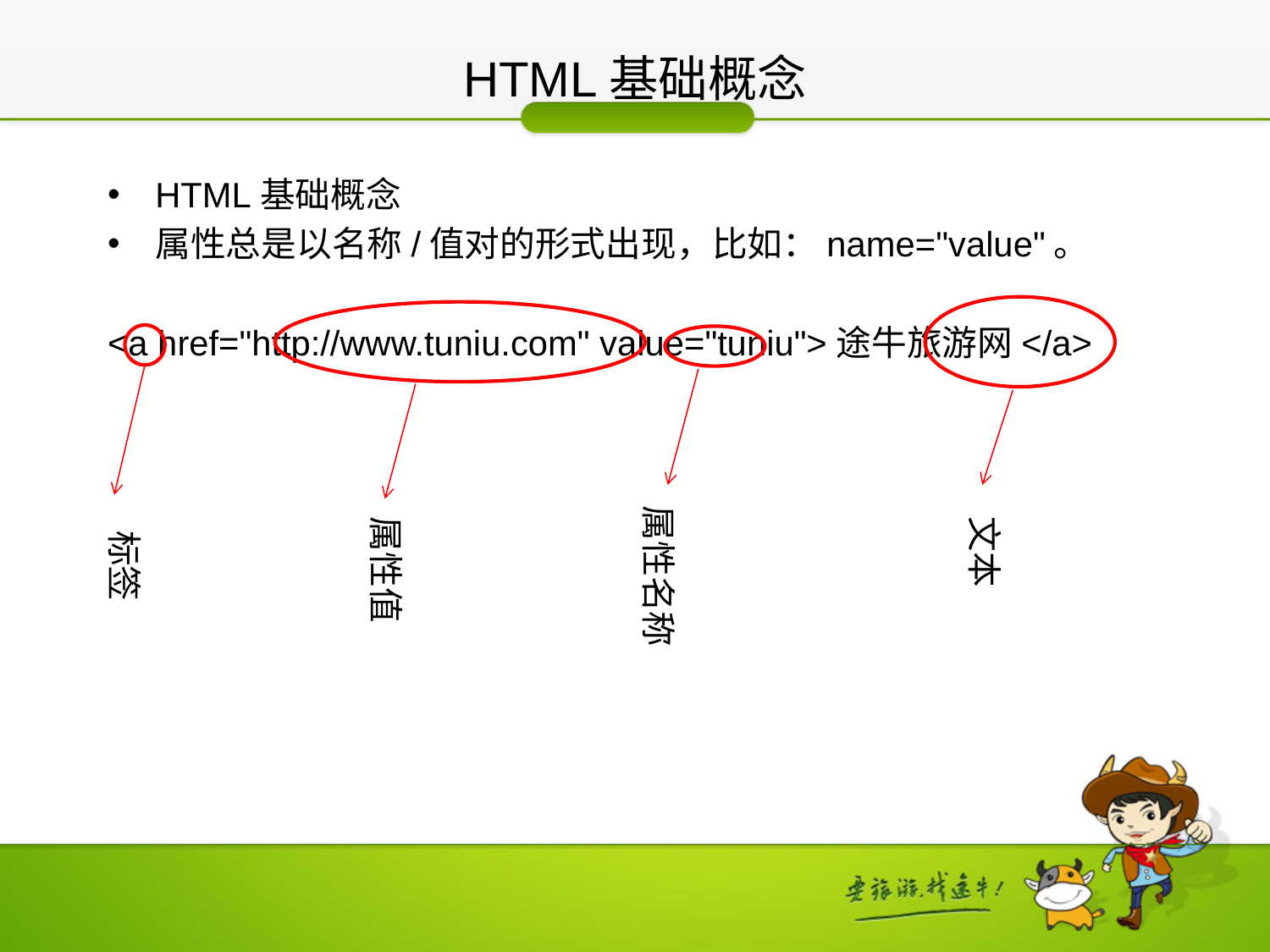

# HTML基础概念
HTML基础概念
属性总是以名称/值对的形式出现，比如：name="value"。

<a href="http://www.tuniu.com" value="tuniu">途牛旅游网</a>

属性名称
属性值
文本
标签